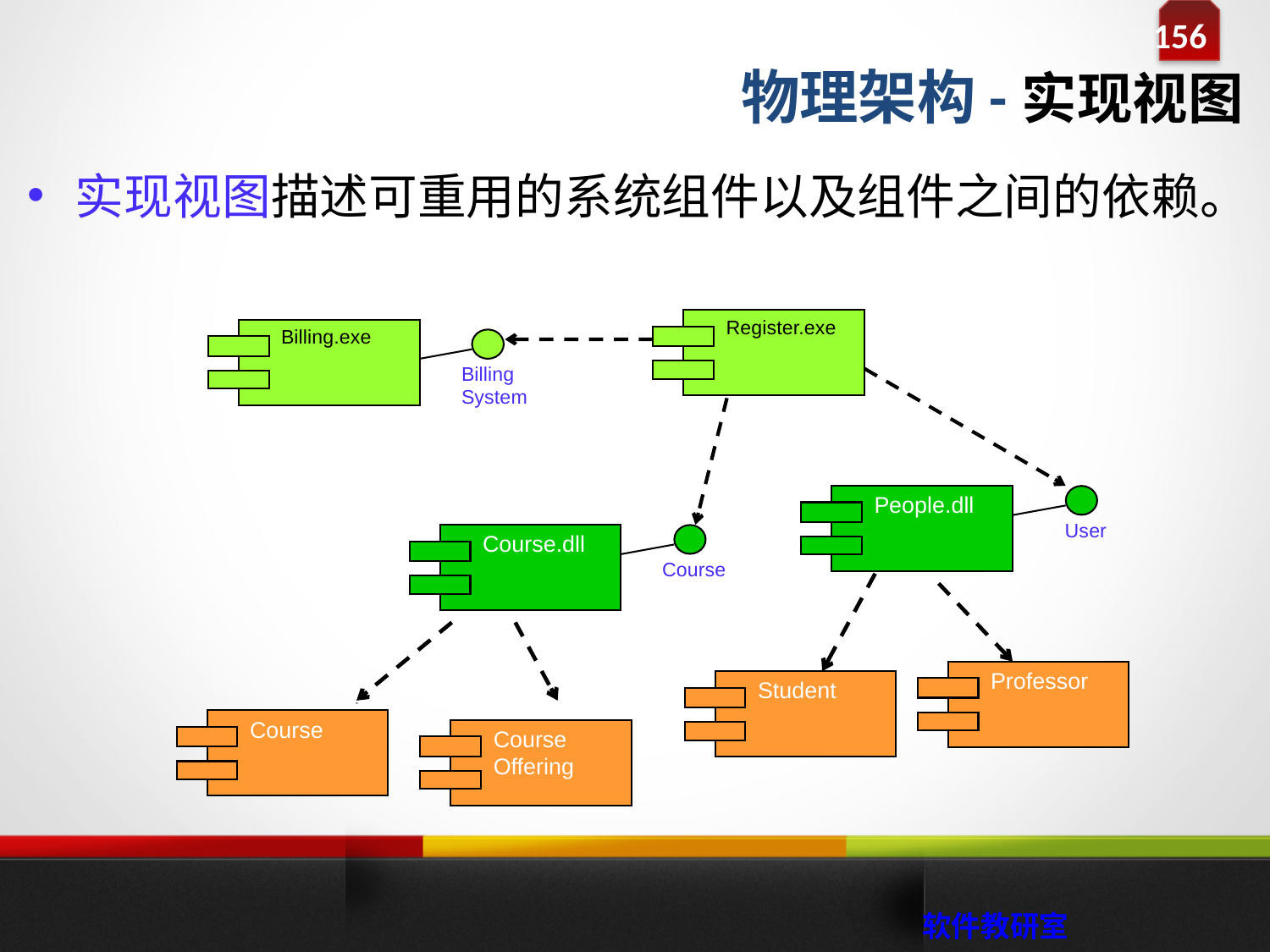

物理架构-实现视图
实现视图描述可重用的系统组件以及组件之间的依赖。

Register.exe

Billing.exe

Billing
System

People.dll

User

Course.dll

Course

Professor

Student

Course

Course
Offering

                                     软件教研室